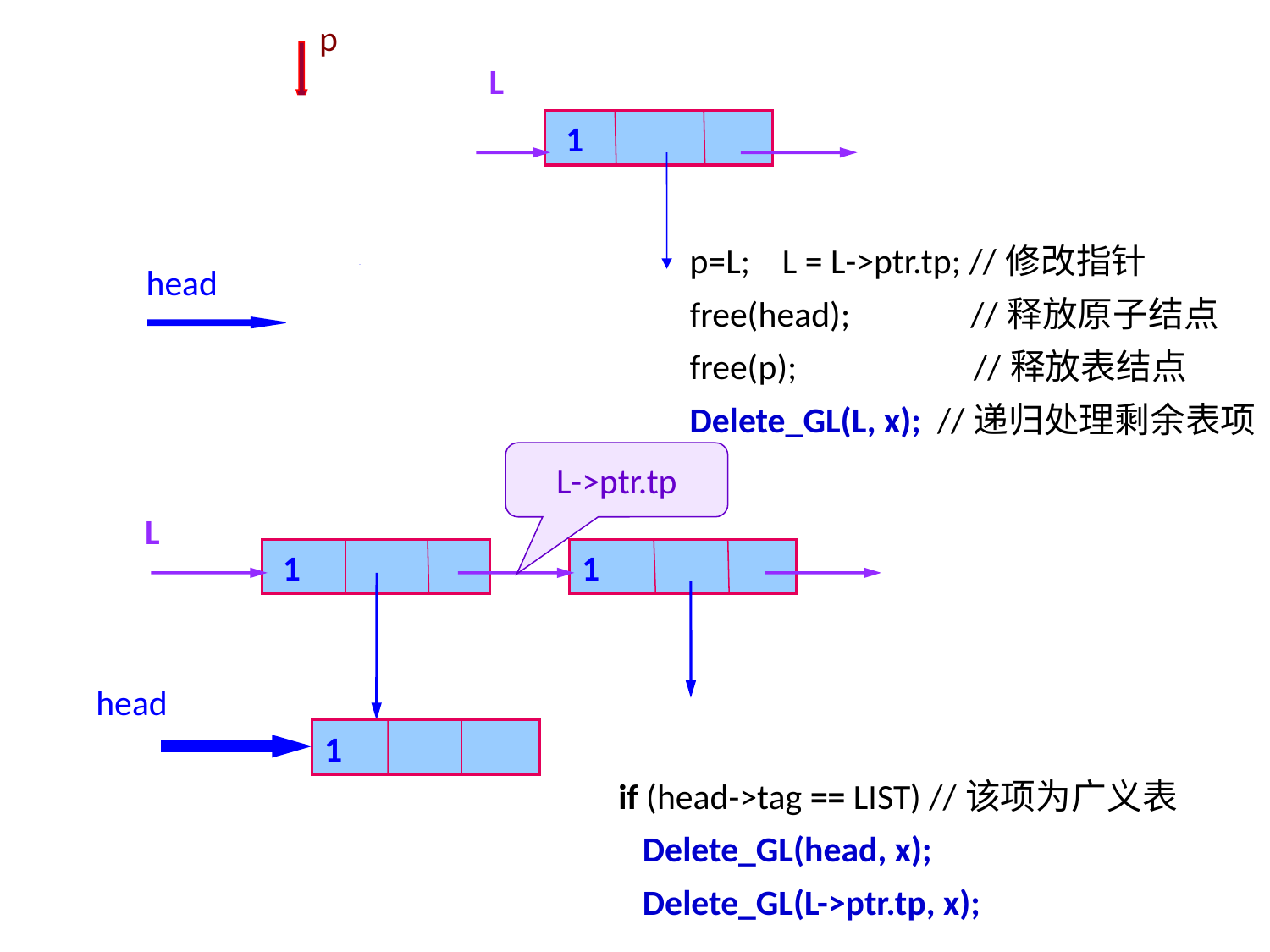

p

L
L

 1

 1

p=L;    L = L->ptr.tp; //修改指针
free(head);               //释放原子结点
free(p);                      //释放表结点
Delete_GL(L, x);  //递归处理剩余表项
head

0   x

L->ptr.tp
L

 1
1

head
1

if (head->tag == LIST) //该项为广义表
   Delete_GL(head, x);
   Delete_GL(L->ptr.tp, x);